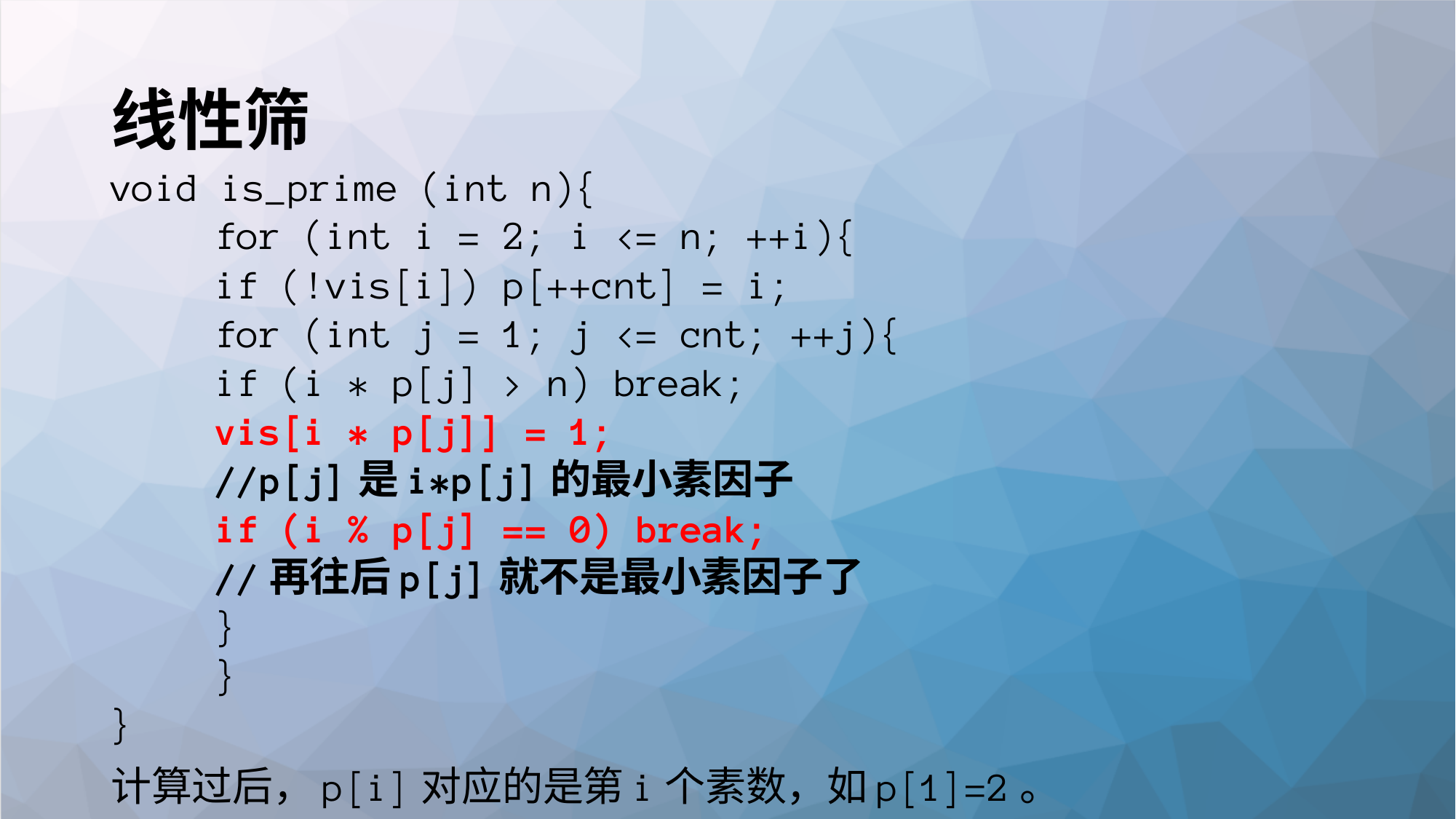

# 线性筛
void is_prime (int n){
	for (int i = 2; i <= n; ++i){
		if (!vis[i]) p[++cnt] = i;
		for (int j = 1; j <= cnt; ++j){
			if (i * p[j] > n) break;
			vis[i * p[j]] = 1;
			//p[j]是i*p[j]的最小素因子
			if (i % p[j] == 0) break;
			//再往后p[j]就不是最小素因子了
		}
	}
}
计算过后，p[i]对应的是第i个素数，如p[1]=2。